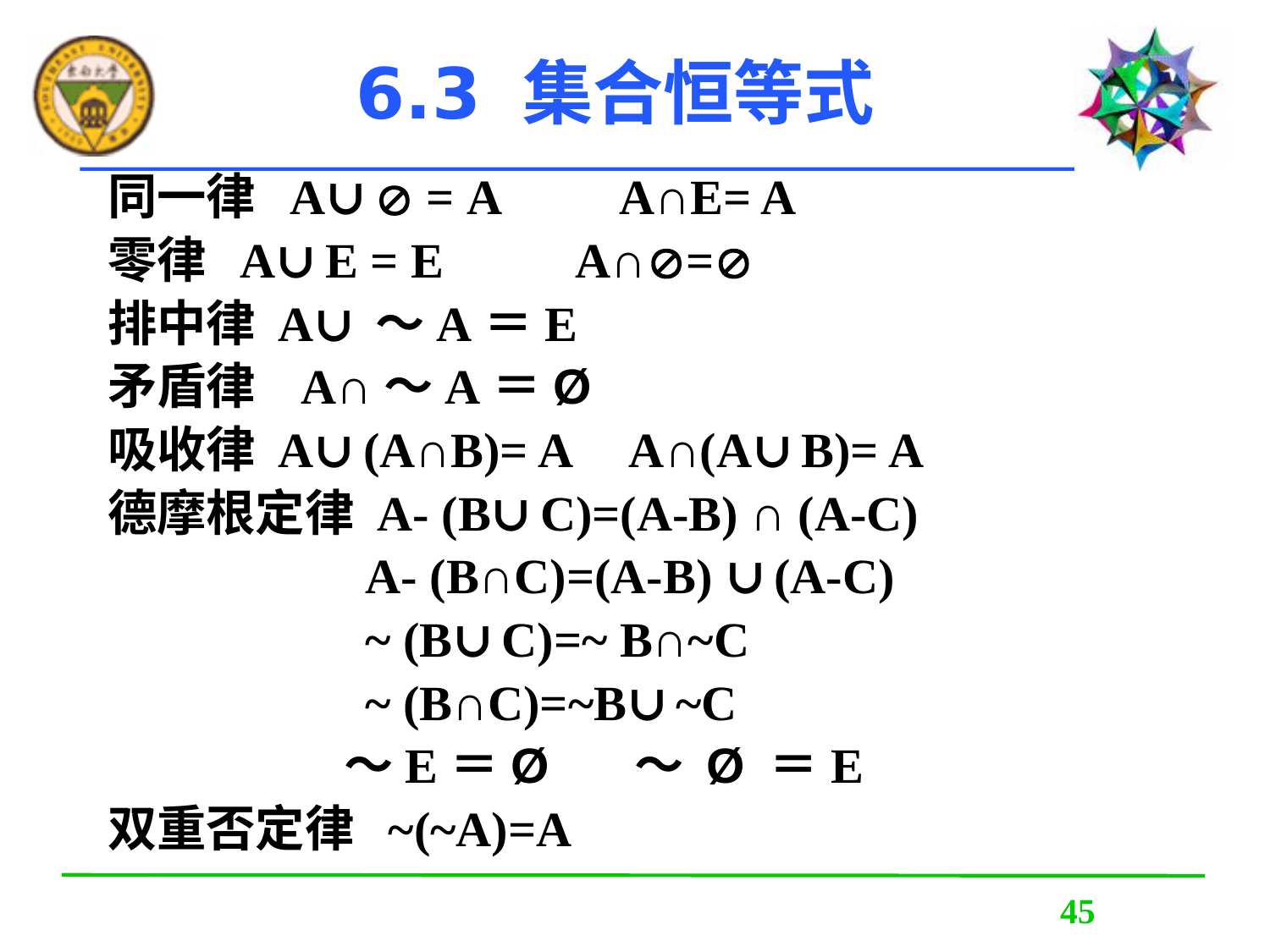

# 6.3 集合恒等式
同一律  A∪∅ = A          A∩E= A
零律  A∪E = E           A∩∅=∅
排中律 A∪～A＝E
矛盾律   A∩～A＝Ø
吸收律 A∪(A∩B)= A     A∩(A∪B)= A
德摩根定律 A- (B∪C)=(A-B) ∩ (A-C)
                     A- (B∩C)=(A-B) ∪(A-C)
                     ~ (B∪C)=~ B∩~C
                     ~ (B∩C)=~B∪~C
                    ～E＝Ø      ～ Ø ＝E
双重否定律  ~(~A)=A